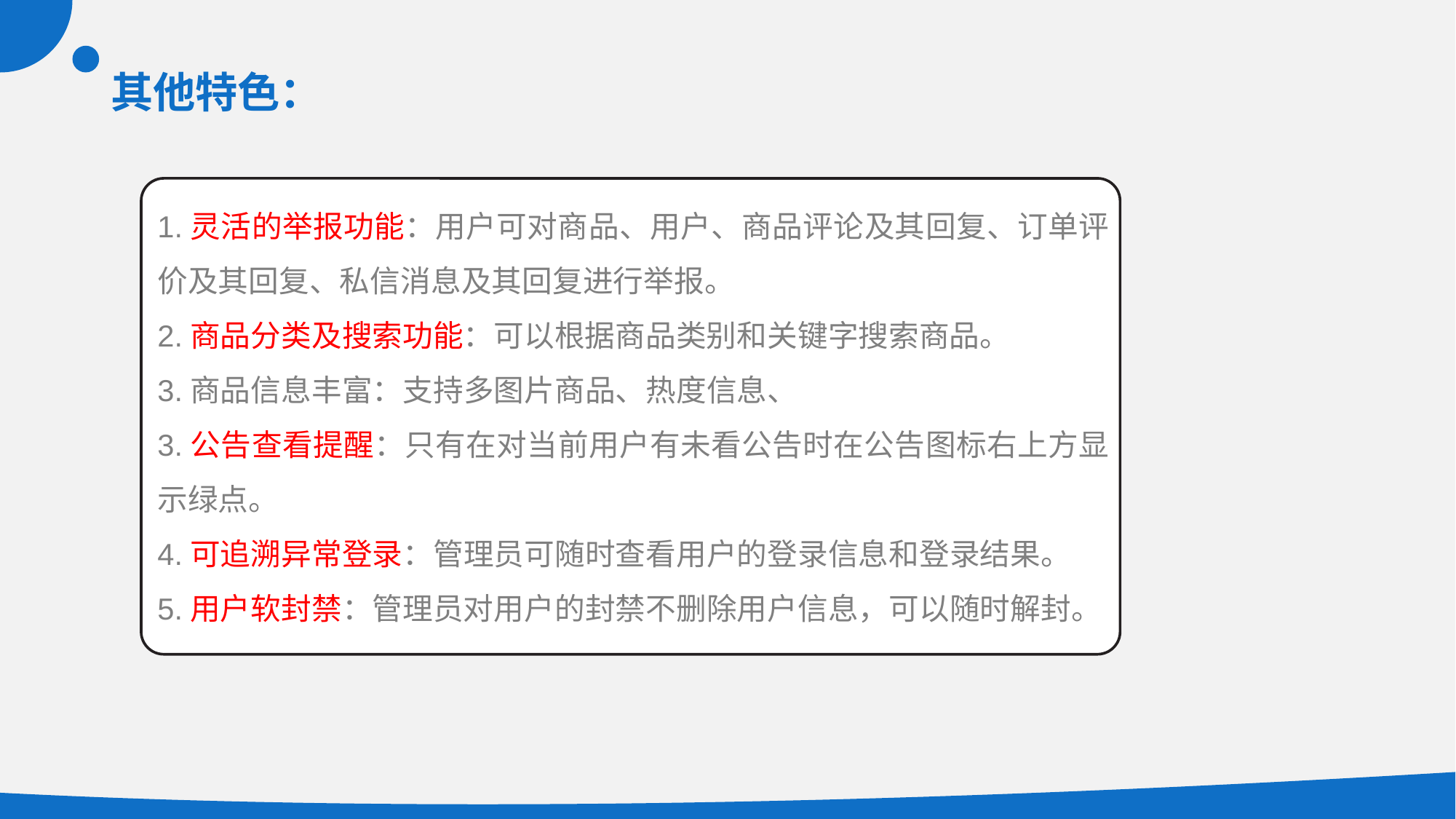

其他特色：

1.灵活的举报功能：用户可对商品、用户、商品评论及其回复、订单评价及其回复、私信消息及其回复进行举报。
2.商品分类及搜索功能：可以根据商品类别和关键字搜索商品。
3.商品信息丰富：支持多图片商品、热度信息、
3.公告查看提醒：只有在对当前用户有未看公告时在公告图标右上方显示绿点。
4.可追溯异常登录：管理员可随时查看用户的登录信息和登录结果。
5.用户软封禁：管理员对用户的封禁不删除用户信息，可以随时解封。